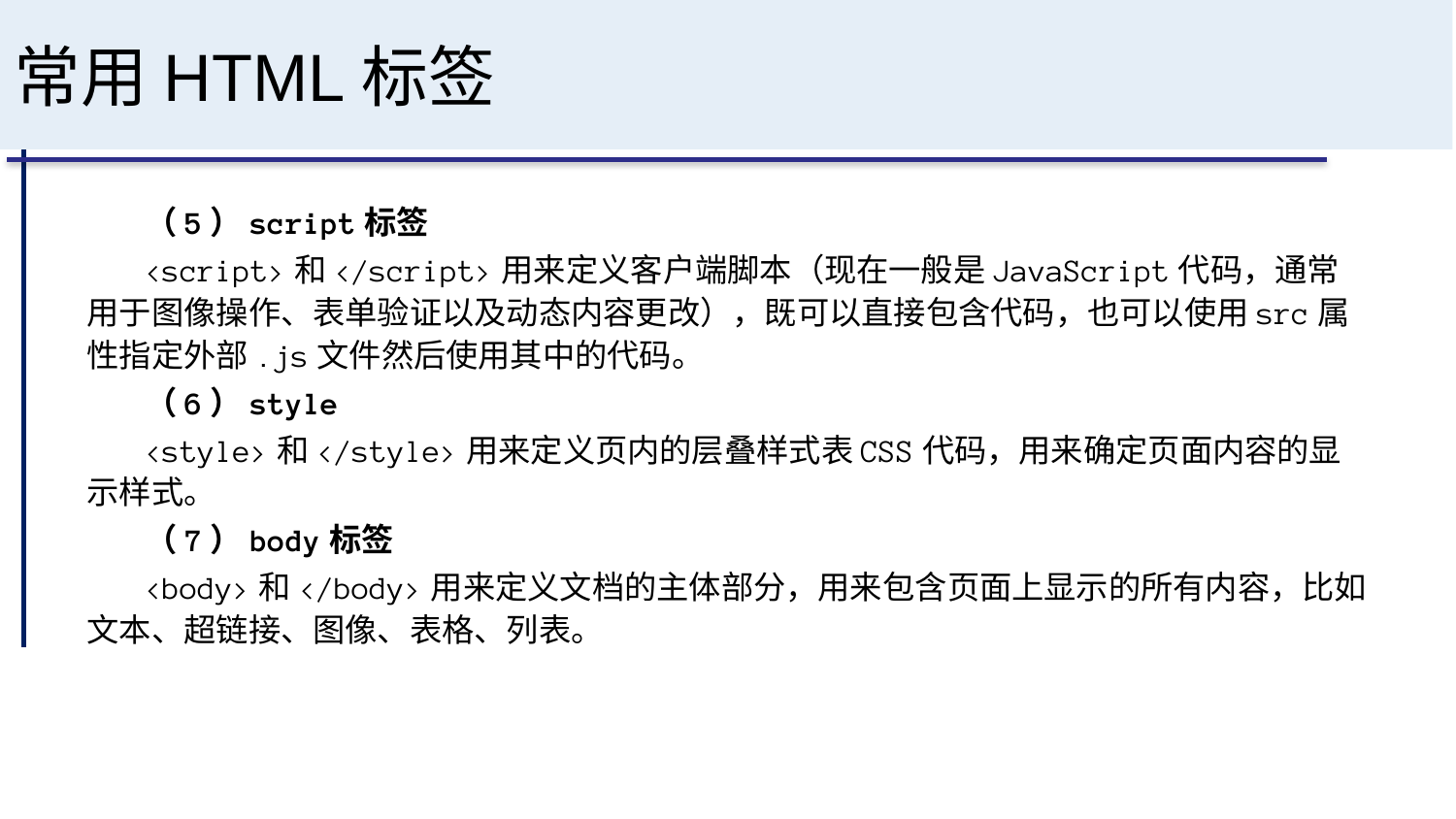

# 常用HTML标签
（5）script标签
<script>和</script>用来定义客户端脚本（现在一般是JavaScript代码，通常用于图像操作、表单验证以及动态内容更改），既可以直接包含代码，也可以使用src属性指定外部.js文件然后使用其中的代码。
（6）style
<style>和</style>用来定义页内的层叠样式表CSS代码，用来确定页面内容的显示样式。
（7）body标签
<body>和</body>用来定义文档的主体部分，用来包含页面上显示的所有内容，比如文本、超链接、图像、表格、列表。